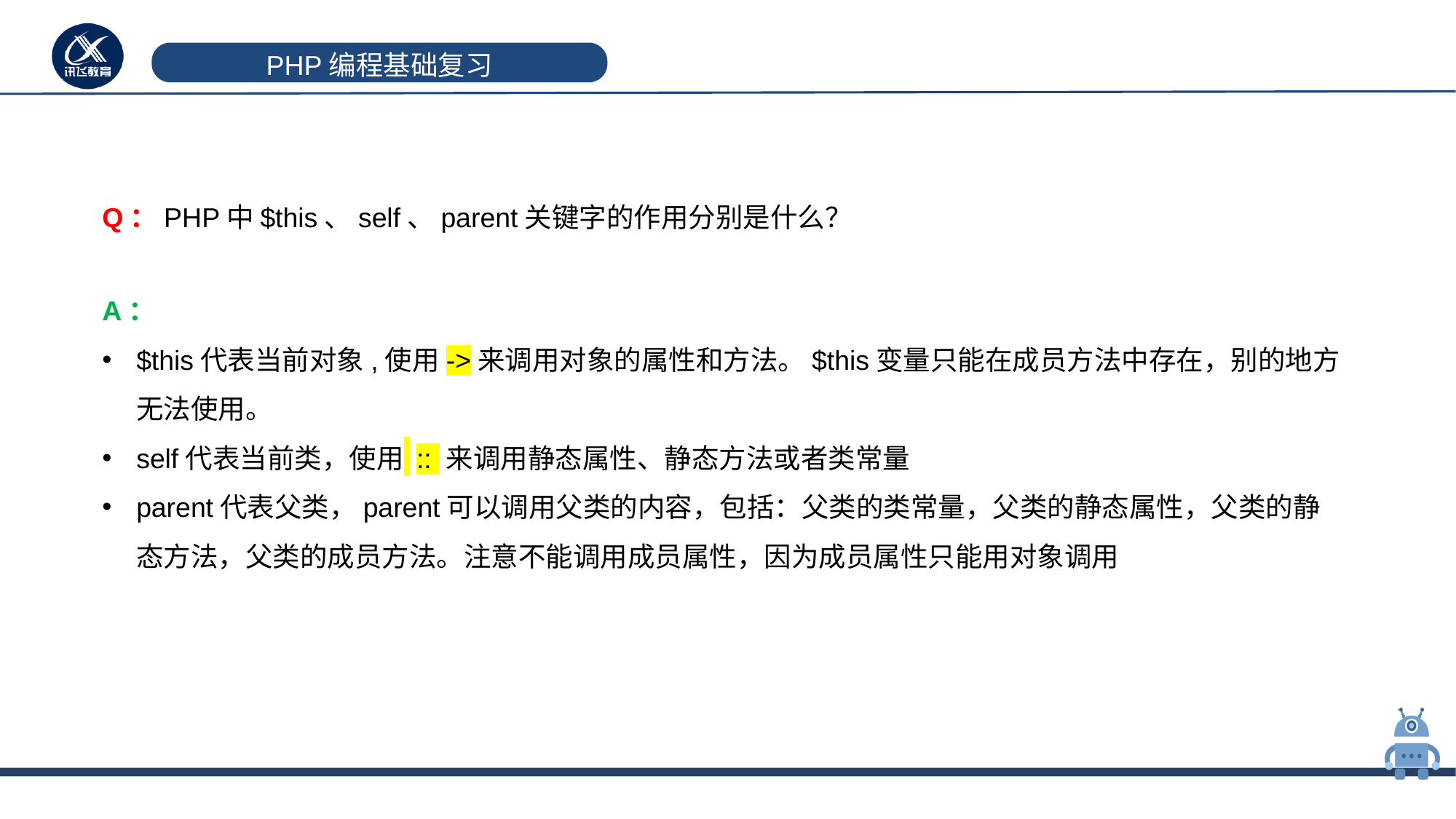

# PHP编程基础复习
Q：PHP中$this、self、parent关键字的作用分别是什么？
A：
$this代表当前对象,使用->来调用对象的属性和方法。$this变量只能在成员方法中存在，别的地方无法使用。
self代表当前类，使用 :: 来调用静态属性、静态方法或者类常量
parent代表父类，parent可以调用父类的内容，包括：父类的类常量，父类的静态属性，父类的静态方法，父类的成员方法。注意不能调用成员属性，因为成员属性只能用对象调用